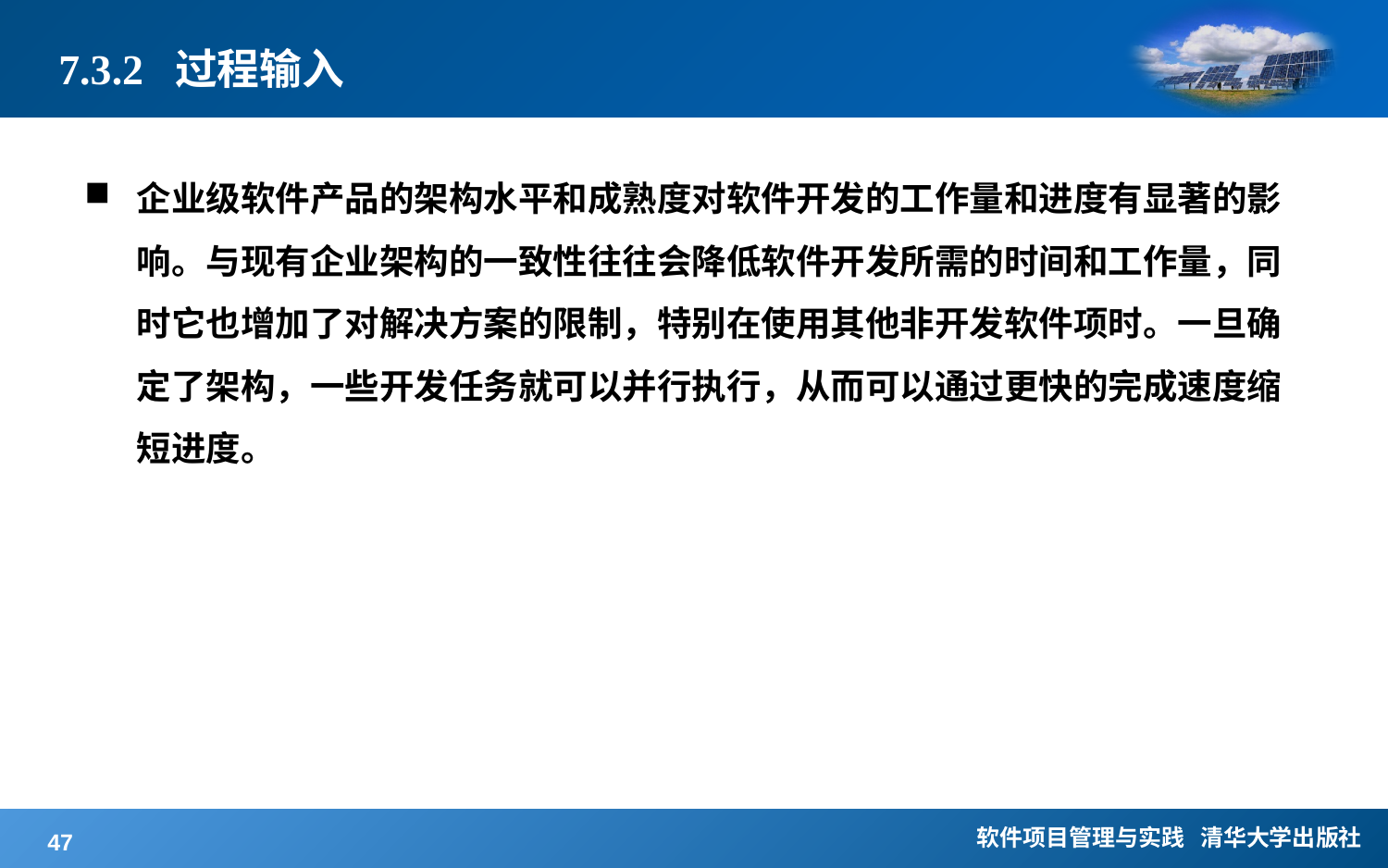

# 7.3.2  过程输入
企业级软件产品的架构水平和成熟度对软件开发的工作量和进度有显著的影响。与现有企业架构的一致性往往会降低软件开发所需的时间和工作量，同时它也增加了对解决方案的限制，特别在使用其他非开发软件项时。一旦确定了架构，一些开发任务就可以并行执行，从而可以通过更快的完成速度缩短进度。